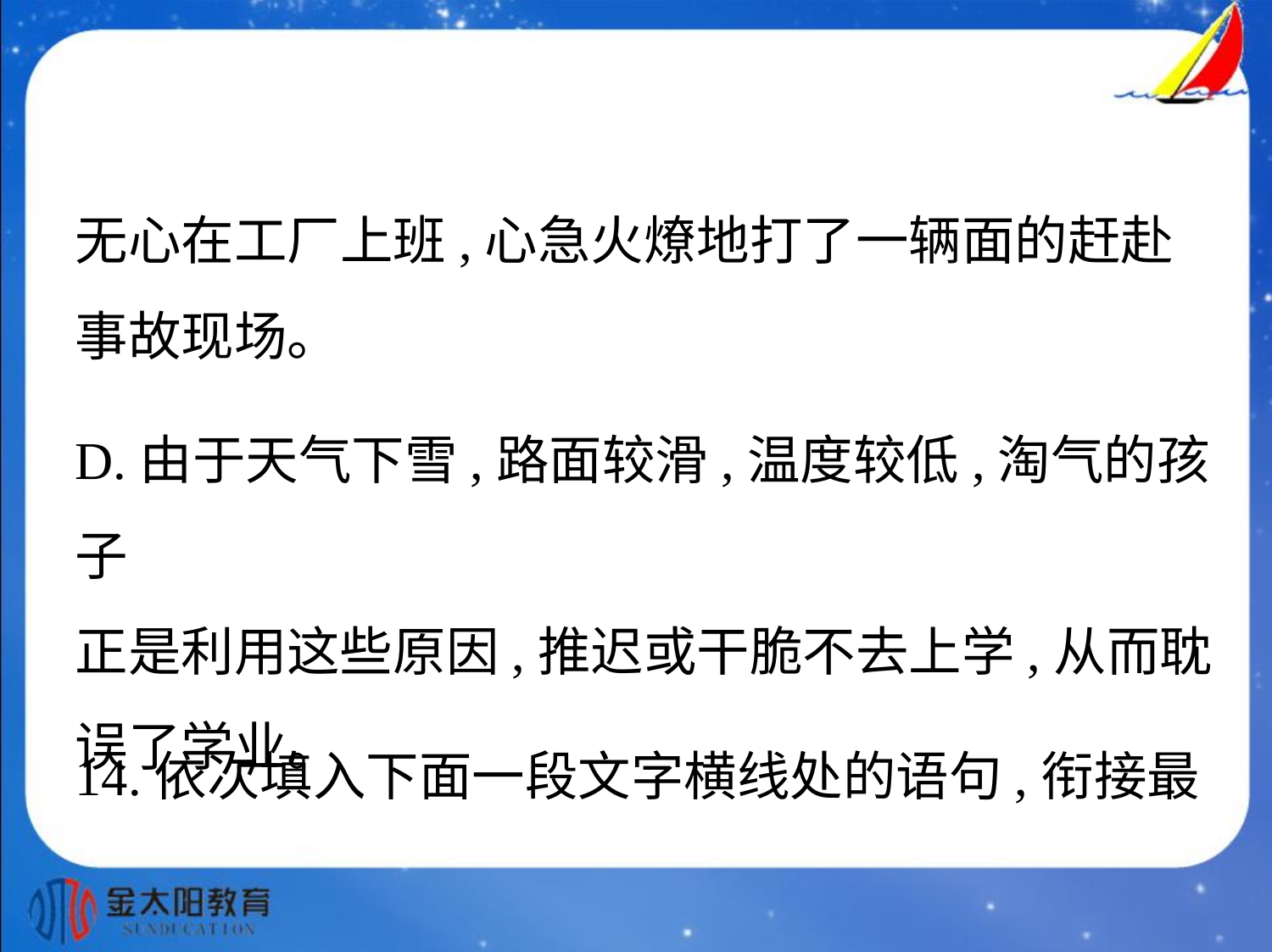

无心在工厂上班,心急火燎地打了一辆面的赶赴
事故现场。
D.由于天气下雪,路面较滑,温度较低,淘气的孩子
正是利用这些原因,推迟或干脆不去上学,从而耽
误了学业。
14.依次填入下面一段文字横线处的语句,衔接最